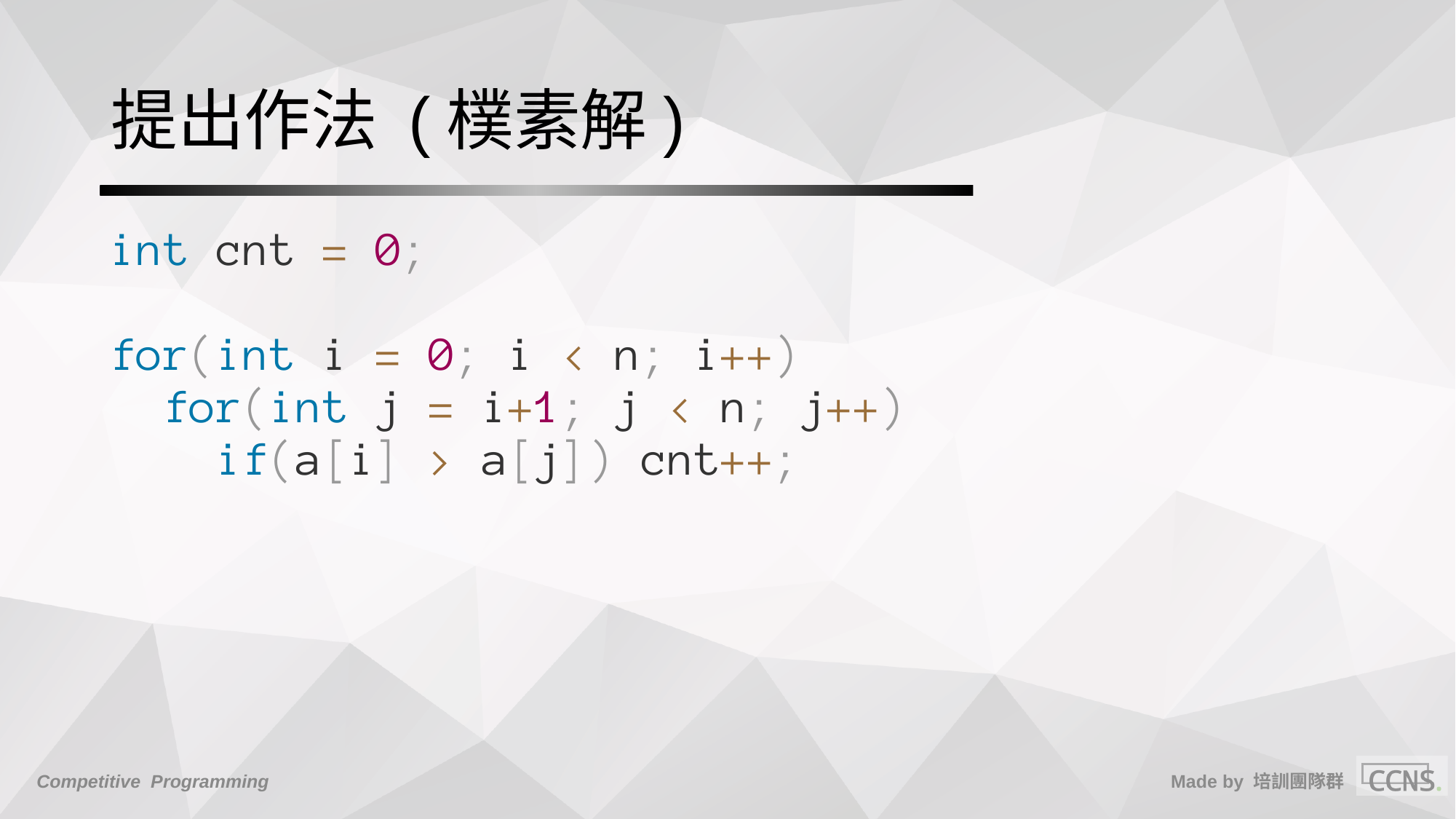

# 提出作法 (樸素解)
int cnt = 0;
for(int i = 0; i < n; i++)
  for(int j = i+1; j < n; j++)
    if(a[i] > a[j]) cnt++;